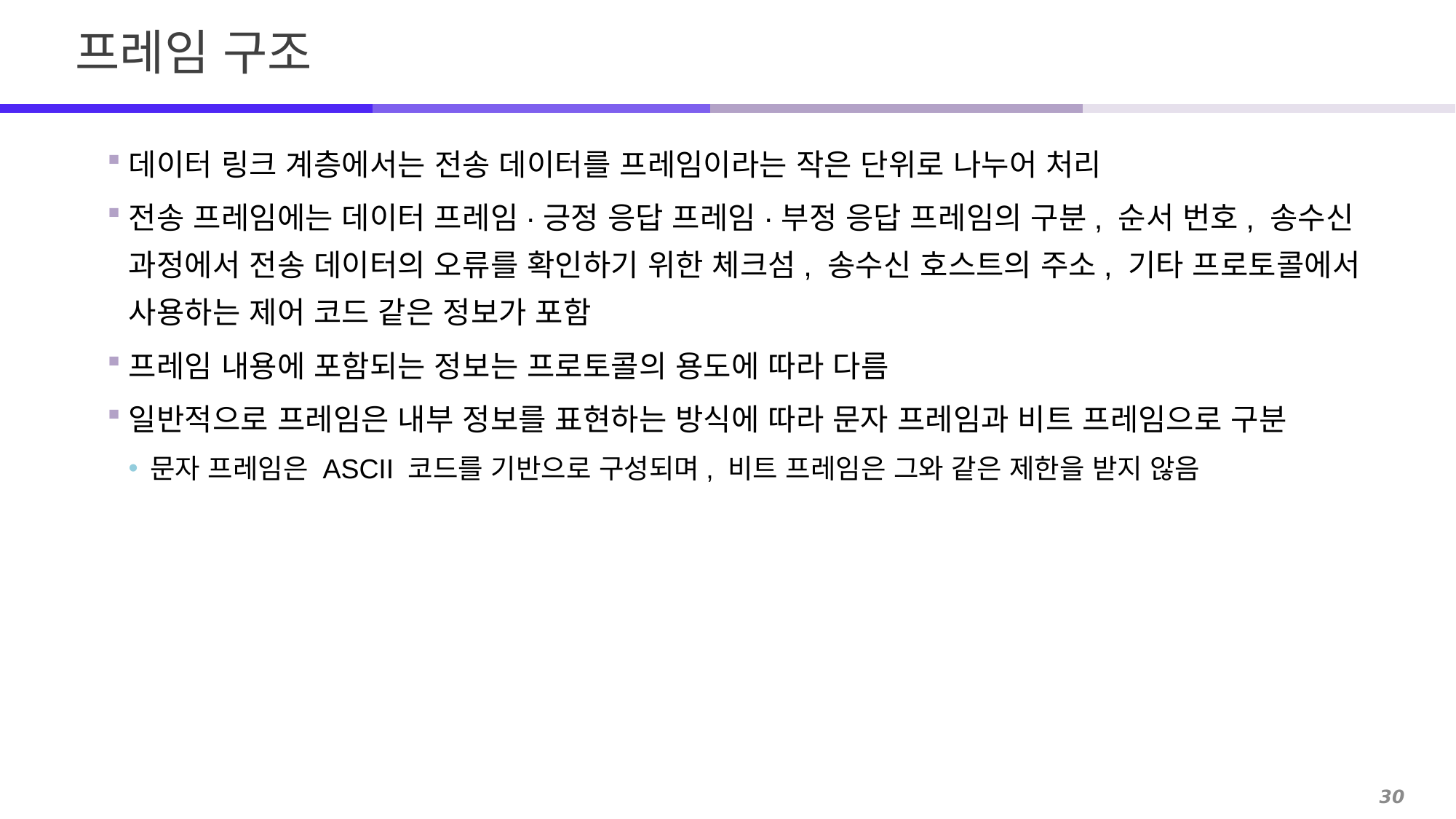

# 프레임 구조
데이터 링크 계층에서는 전송 데이터를 프레임이라는 작은 단위로 나누어 처리
전송 프레임에는 데이터 프레임·긍정 응답 프레임·부정 응답 프레임의 구분, 순서 번호, 송수신 과정에서 전송 데이터의 오류를 확인하기 위한 체크섬, 송수신 호스트의 주소, 기타 프로토콜에서 사용하는 제어 코드 같은 정보가 포함
프레임 내용에 포함되는 정보는 프로토콜의 용도에 따라 다름
일반적으로 프레임은 내부 정보를 표현하는 방식에 따라 문자 프레임과 비트 프레임으로 구분
문자 프레임은 ASCII 코드를 기반으로 구성되며, 비트 프레임은 그와 같은 제한을 받지 않음